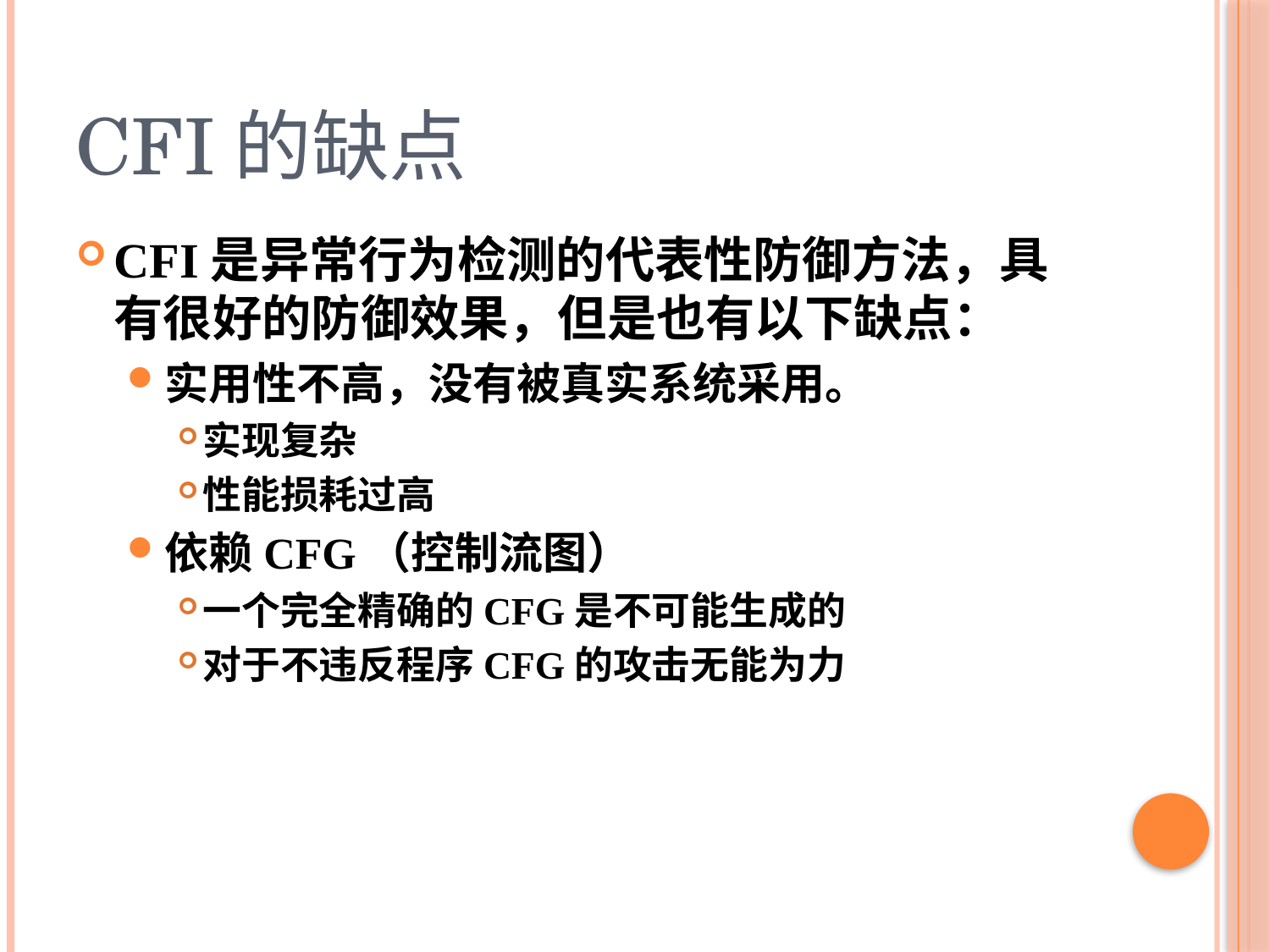

# CFI的缺点
CFI是异常行为检测的代表性防御方法，具有很好的防御效果，但是也有以下缺点：
实用性不高，没有被真实系统采用。
实现复杂
性能损耗过高
依赖CFG（控制流图）
一个完全精确的CFG是不可能生成的
对于不违反程序CFG的攻击无能为力